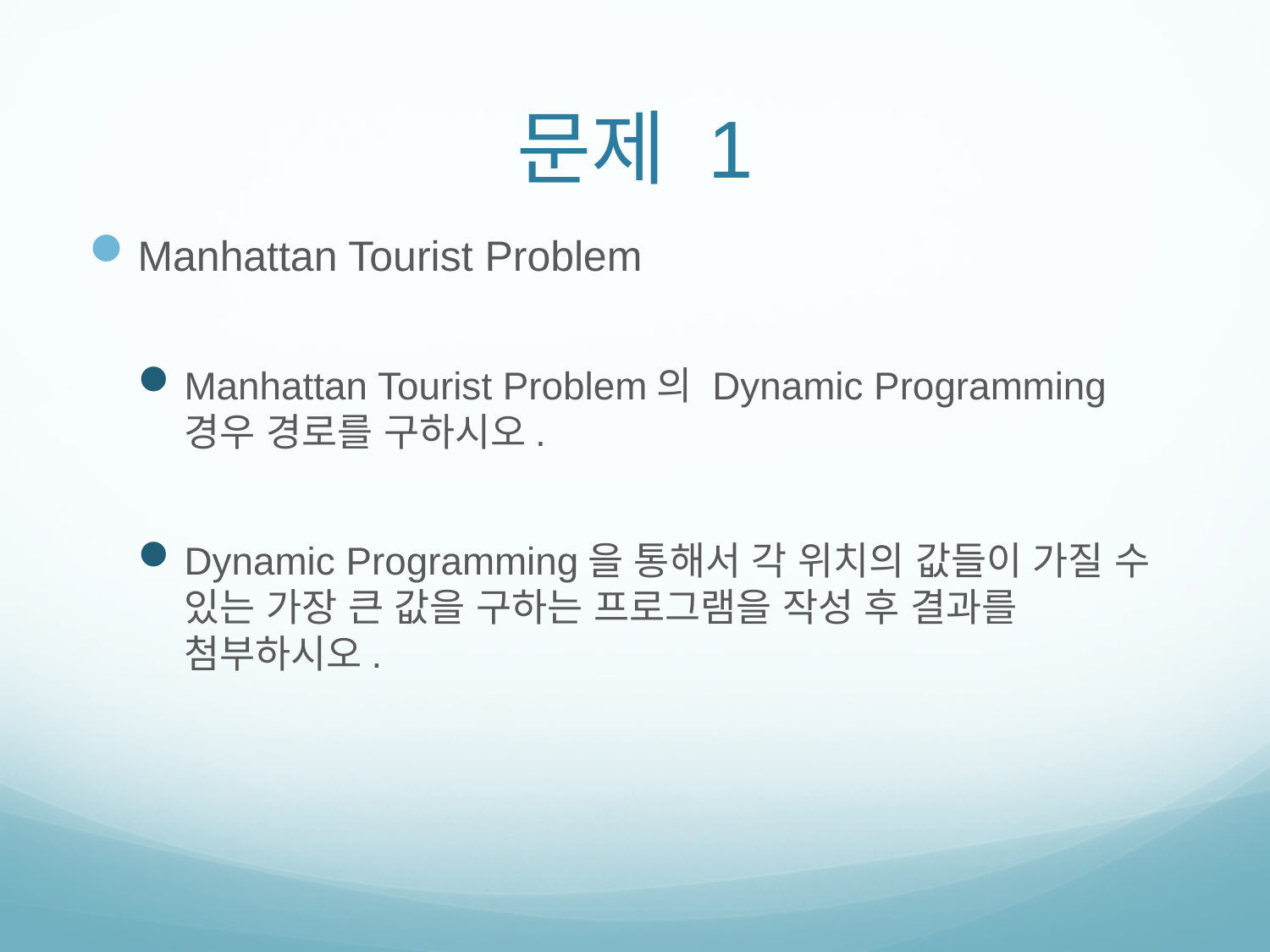

# 문제 1
Manhattan Tourist Problem

Manhattan Tourist Problem의 Dynamic Programming 경우 경로를 구하시오.

Dynamic Programming을 통해서 각 위치의 값들이 가질 수 있는 가장 큰 값을 구하는 프로그램을 작성 후 결과를 첨부하시오.